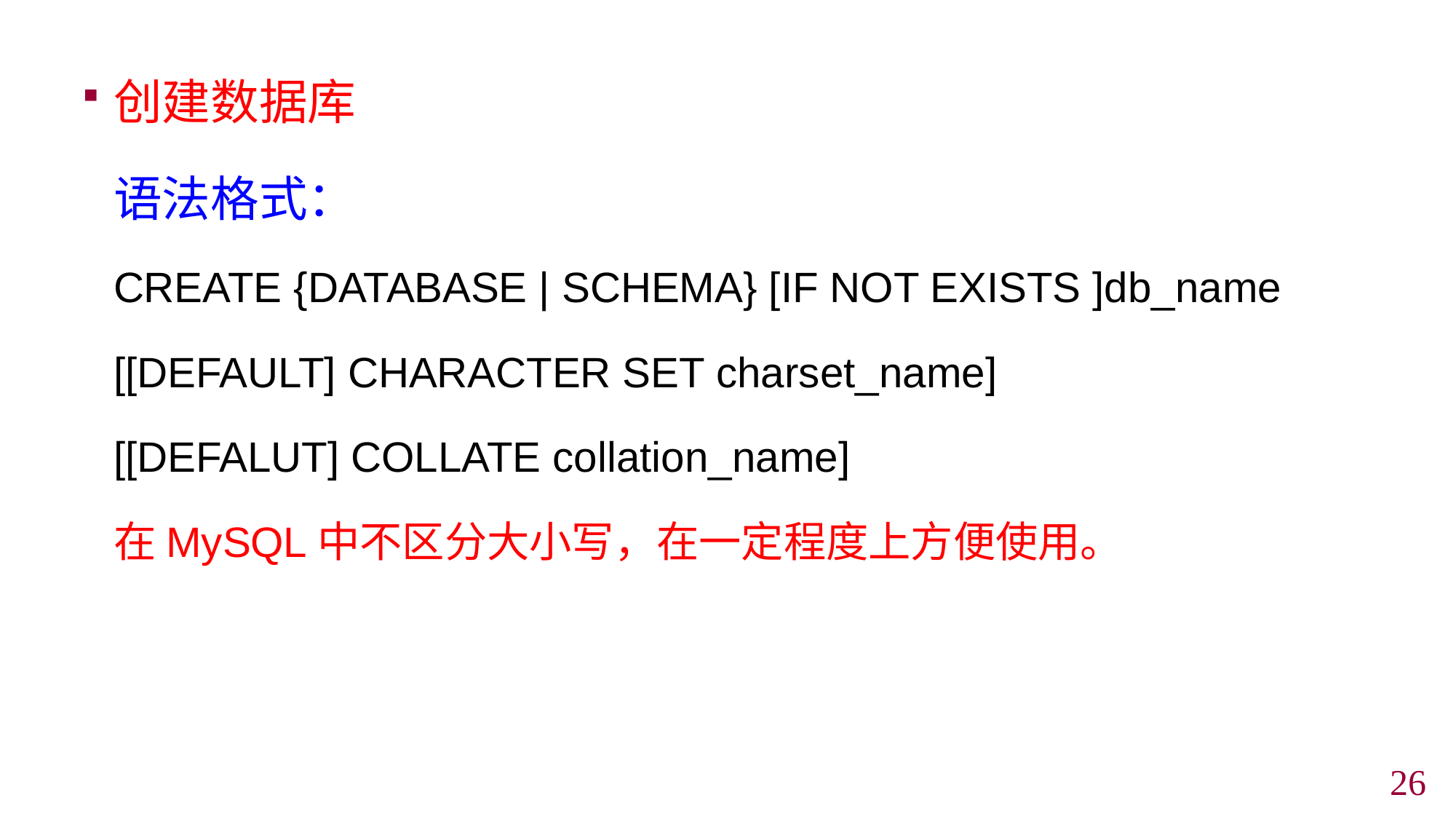

创建数据库
语法格式：
CREATE {DATABASE | SCHEMA} [IF NOT EXISTS ]db_name
[[DEFAULT] CHARACTER SET charset_name]
[[DEFALUT] COLLATE collation_name]
在MySQL中不区分大小写，在一定程度上方便使用。

26